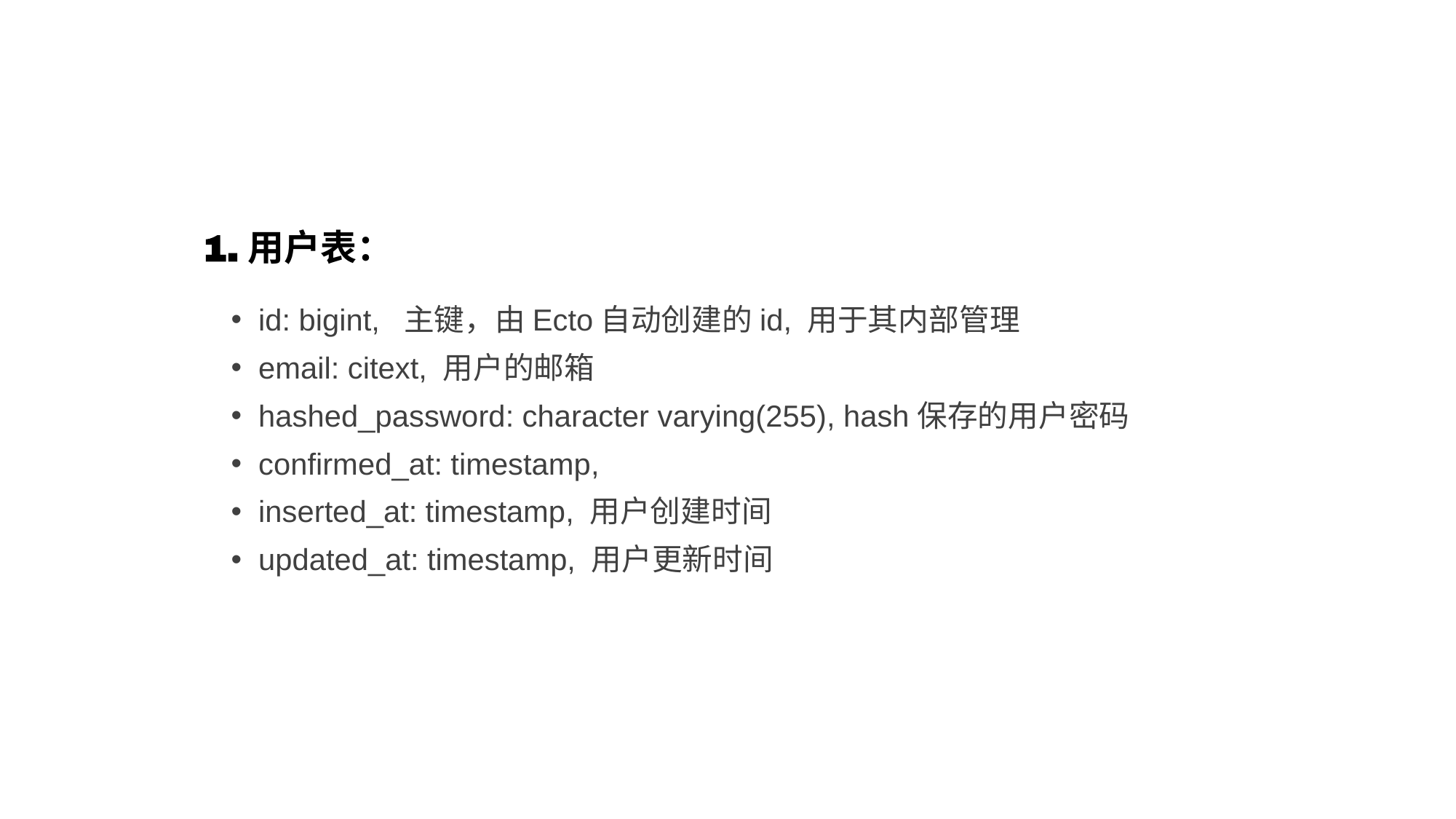

# 1.用户表：
id: bigint,  主键，由Ecto自动创建的id, 用于其内部管理
email: citext, 用户的邮箱
hashed_password: character varying(255), hash保存的用户密码
confirmed_at: timestamp,
inserted_at: timestamp, 用户创建时间
updated_at: timestamp, 用户更新时间